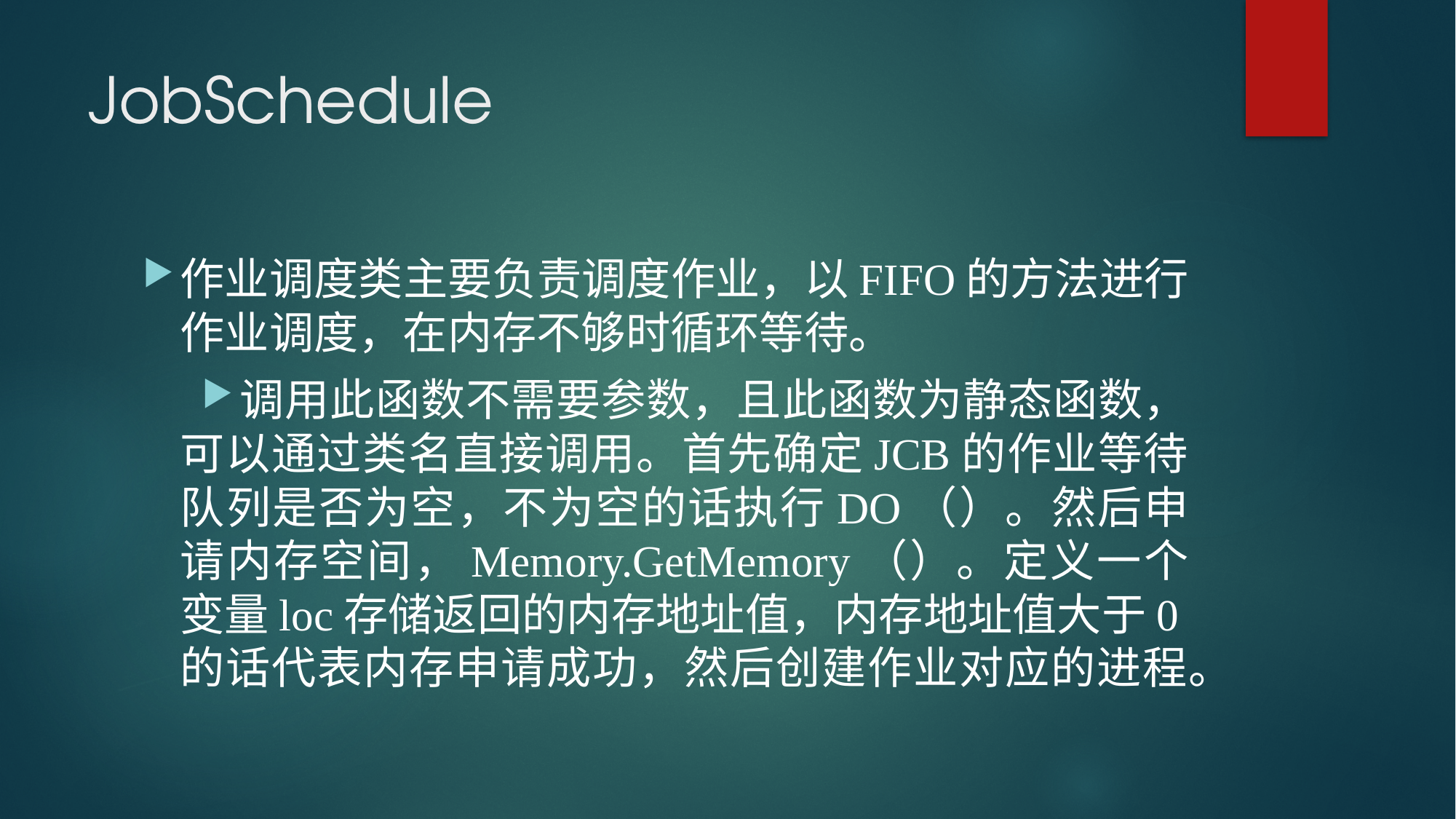

# JobSchedule
作业调度类主要负责调度作业，以FIFO的方法进行作业调度，在内存不够时循环等待。
调用此函数不需要参数，且此函数为静态函数，可以通过类名直接调用。首先确定JCB的作业等待队列是否为空，不为空的话执行DO（）。然后申请内存空间，Memory.GetMemory（）。定义一个变量loc存储返回的内存地址值，内存地址值大于0的话代表内存申请成功，然后创建作业对应的进程。